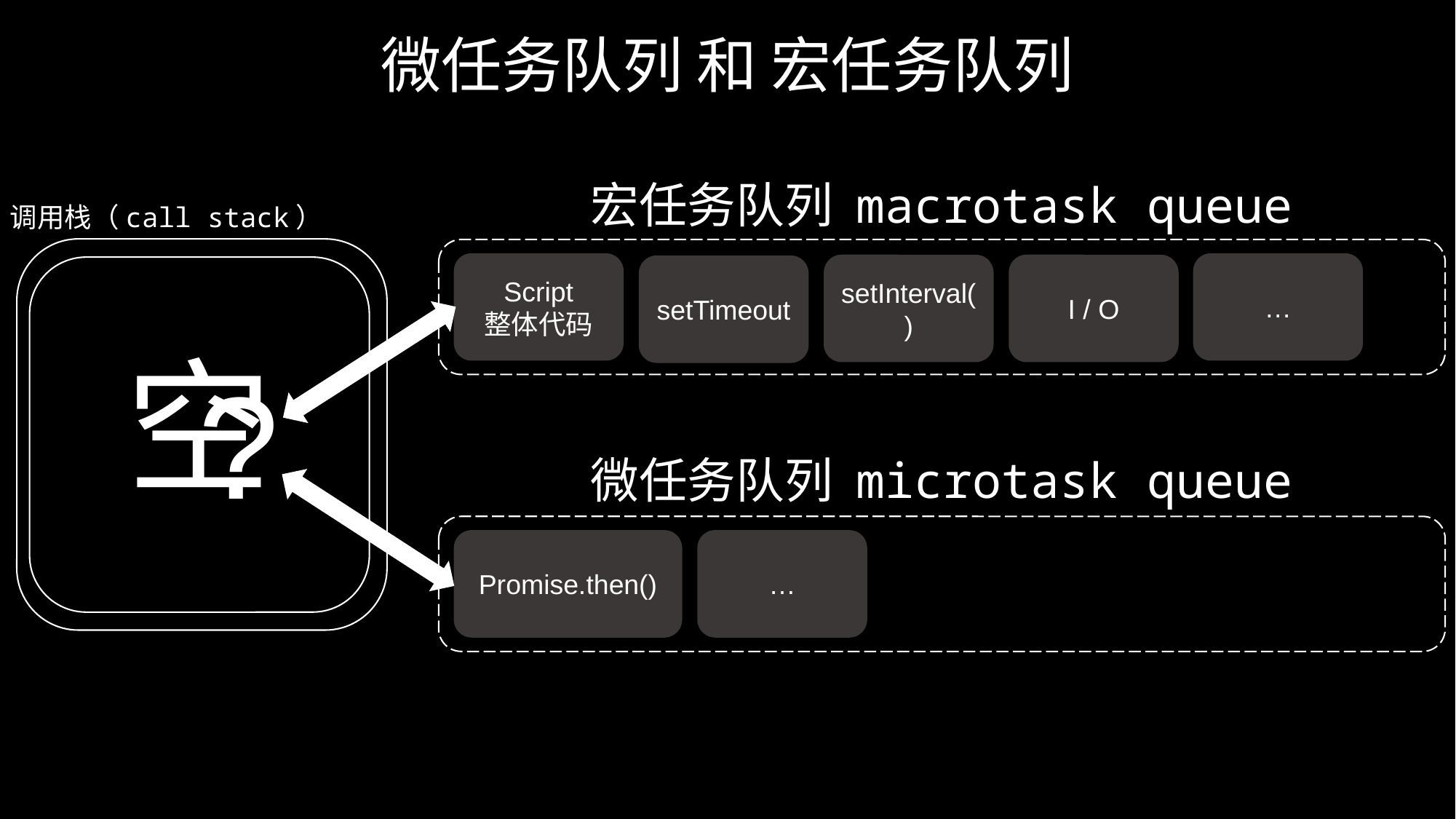

微任务队列 和 宏任务队列
宏任务队列 macrotask queue

调用栈（call stack）

Script
整体代码
…
Script
整体代码
…
setInterval()
I / O
setInterval()
I / O
setTimeout
setTimeout

空
?

微任务队列 microtask queue

Promise.then()
…
Promise.then()
…